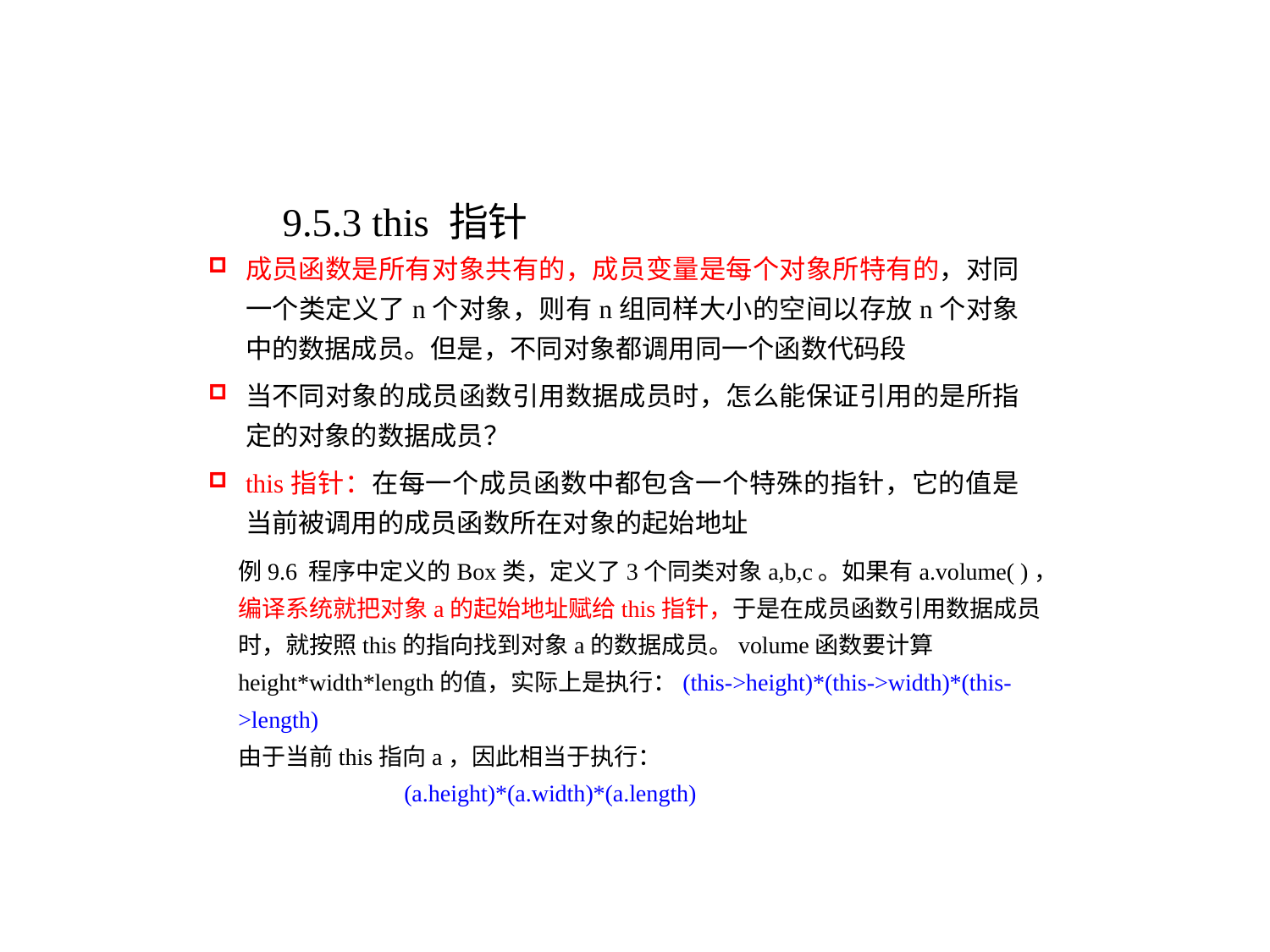

9.5.3 this 指针
成员函数是所有对象共有的，成员变量是每个对象所特有的，对同一个类定义了n个对象，则有n组同样大小的空间以存放n个对象中的数据成员。但是，不同对象都调用同一个函数代码段
当不同对象的成员函数引用数据成员时，怎么能保证引用的是所指定的对象的数据成员？
this指针：在每一个成员函数中都包含一个特殊的指针，它的值是当前被调用的成员函数所在对象的起始地址

例9.6 程序中定义的Box类，定义了3个同类对象a,b,c。如果有a.volume( )，编译系统就把对象a的起始地址赋给this指针，于是在成员函数引用数据成员时，就按照this的指向找到对象a的数据成员。volume函数要计算height*width*length的值，实际上是执行：(this->height)*(this->width)*(this->length)
由于当前this指向a，因此相当于执行：
                            (a.height)*(a.width)*(a.length)